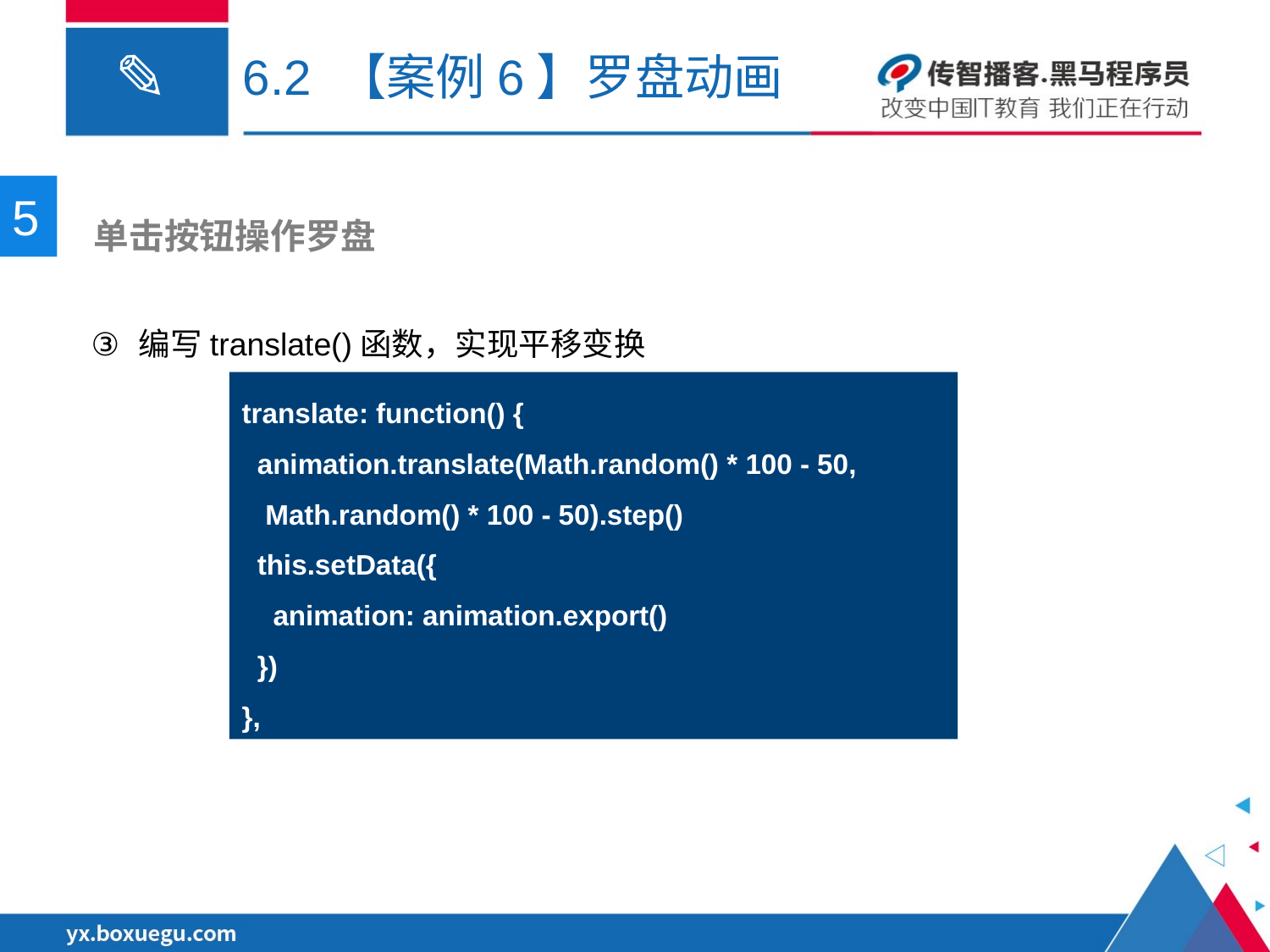

# 6.2 【案例6】罗盘动画

5
  单击按钮操作罗盘
编写translate()函数，实现平移变换
translate: function() {
  animation.translate(Math.random() * 100 - 50,
   Math.random() * 100 - 50).step()
  this.setData({
    animation: animation.export()
  })
},